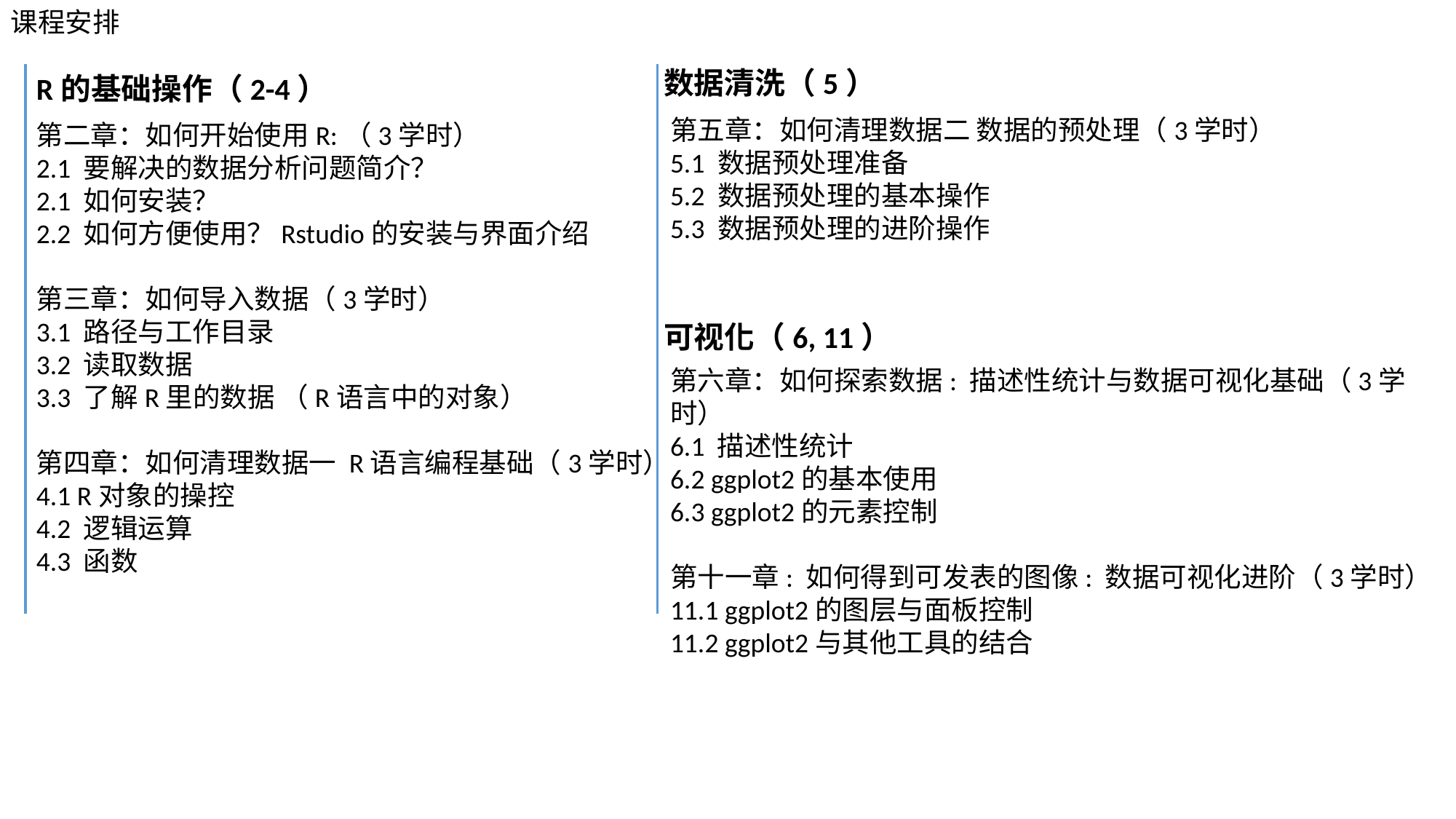

课程安排

数据清洗（5）
R的基础操作（2-4）
第五章：如何清理数据二 数据的预处理（3学时）
5.1 数据预处理准备
5.2 数据预处理的基本操作
5.3 数据预处理的进阶操作
第二章：如何开始使用R:（3学时）
2.1 要解决的数据分析问题简介？
2.1 如何安装？
2.2 如何方便使用？Rstudio的安装与界面介绍

第三章：如何导入数据（3学时）
3.1 路径与工作目录
3.2 读取数据
3.3 了解R里的数据 （R语言中的对象）

第四章：如何清理数据一 R语言编程基础（3学时）
4.1 R对象的操控
4.2 逻辑运算
4.3 函数
可视化（6, 11）
第六章：如何探索数据: 描述性统计与数据可视化基础（3学时）
6.1 描述性统计
6.2 ggplot2的基本使用
6.3 ggplot2的元素控制

第十一章: 如何得到可发表的图像: 数据可视化进阶（3学时）
11.1 ggplot2的图层与面板控制
11.2 ggplot2与其他工具的结合